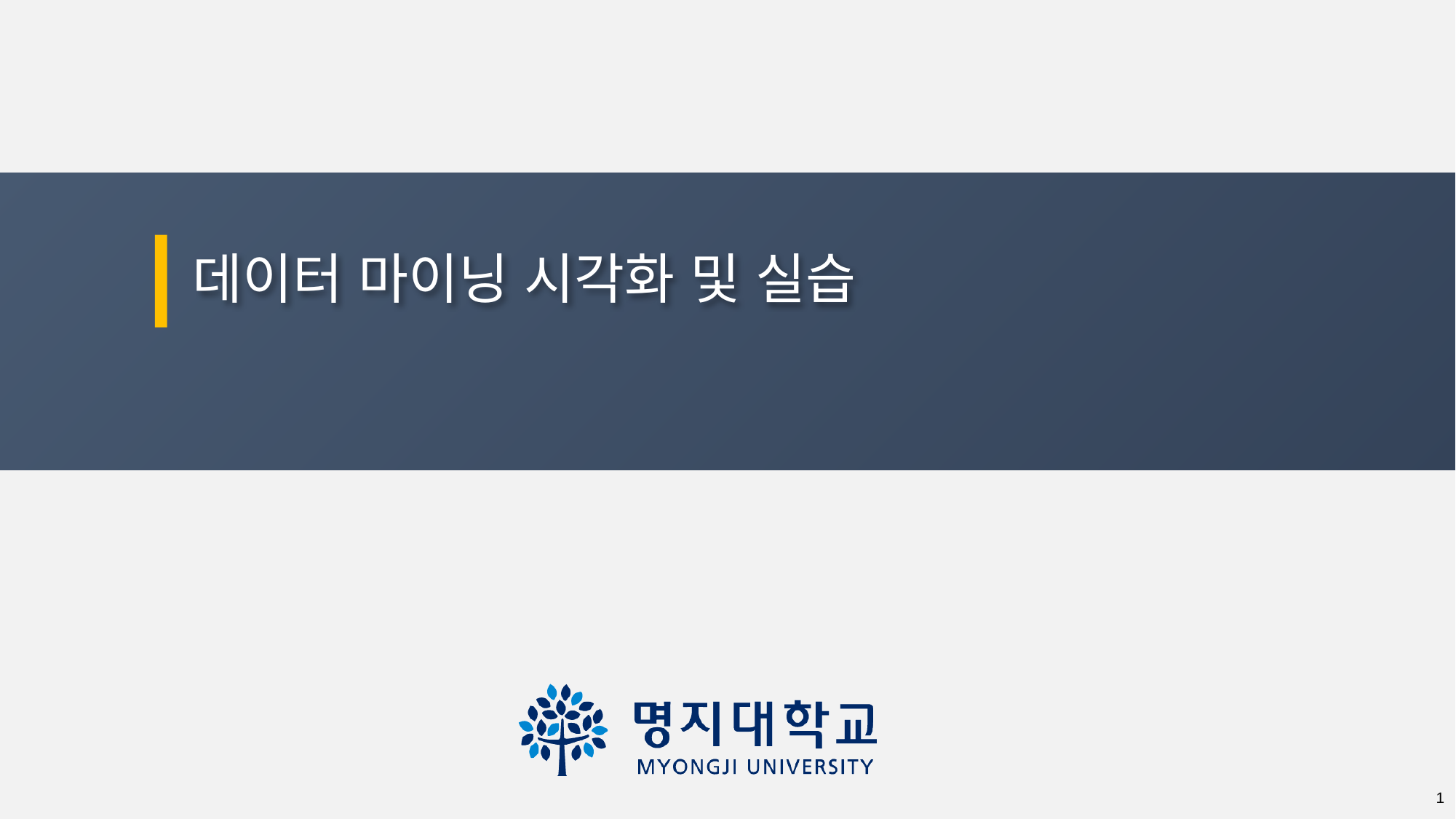

# 데이터 마이닝 시각화 및 실습

1